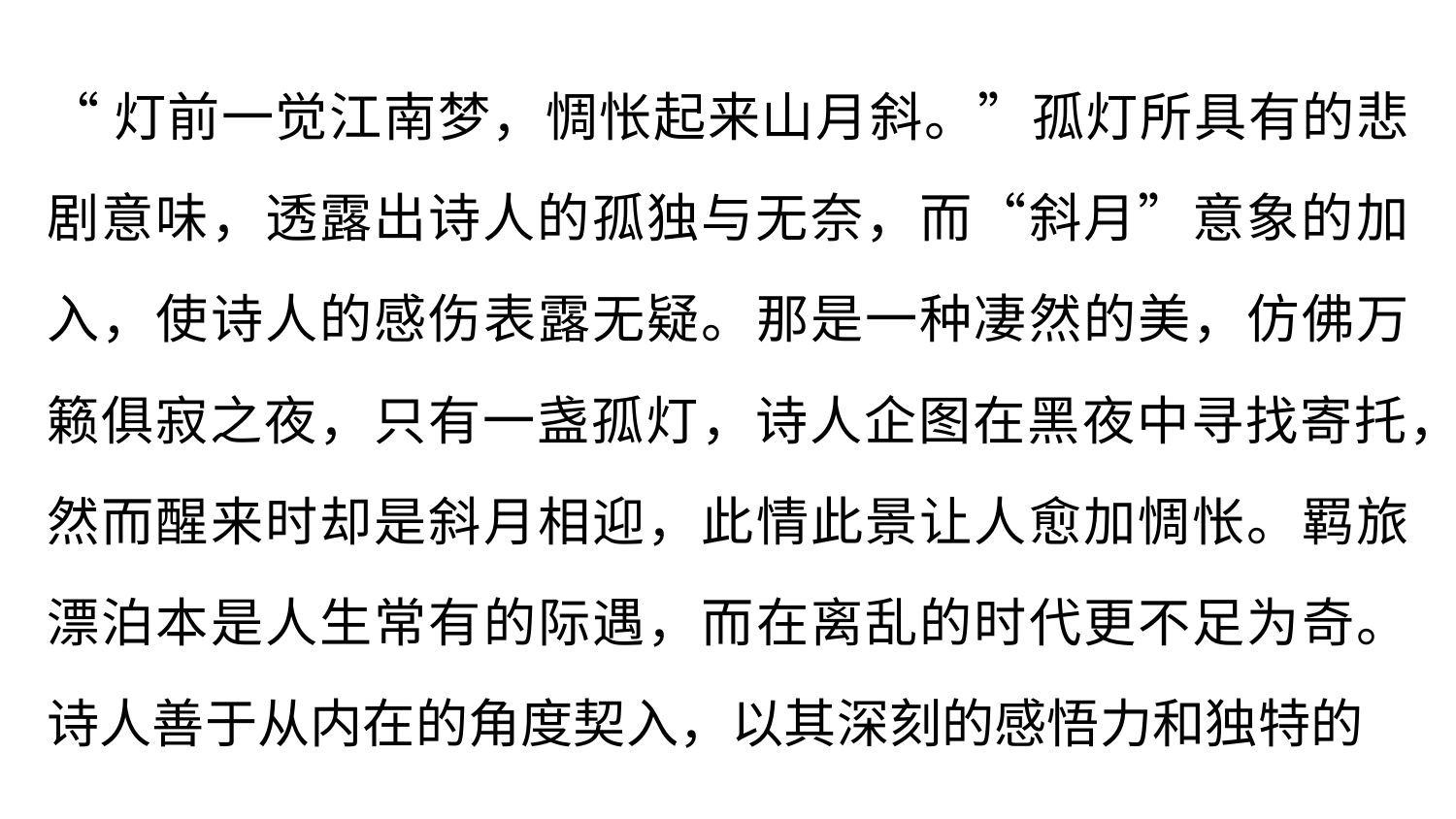

“灯前一觉江南梦，惆怅起来山月斜。”孤灯所具有的悲剧意味，透露出诗人的孤独与无奈，而“斜月”意象的加入，使诗人的感伤表露无疑。那是一种凄然的美，仿佛万籁俱寂之夜，只有一盏孤灯，诗人企图在黑夜中寻找寄托，然而醒来时却是斜月相迎，此情此景让人愈加惆怅。羁旅漂泊本是人生常有的际遇，而在离乱的时代更不足为奇。诗人善于从内在的角度契入，以其深刻的感悟力和独特的